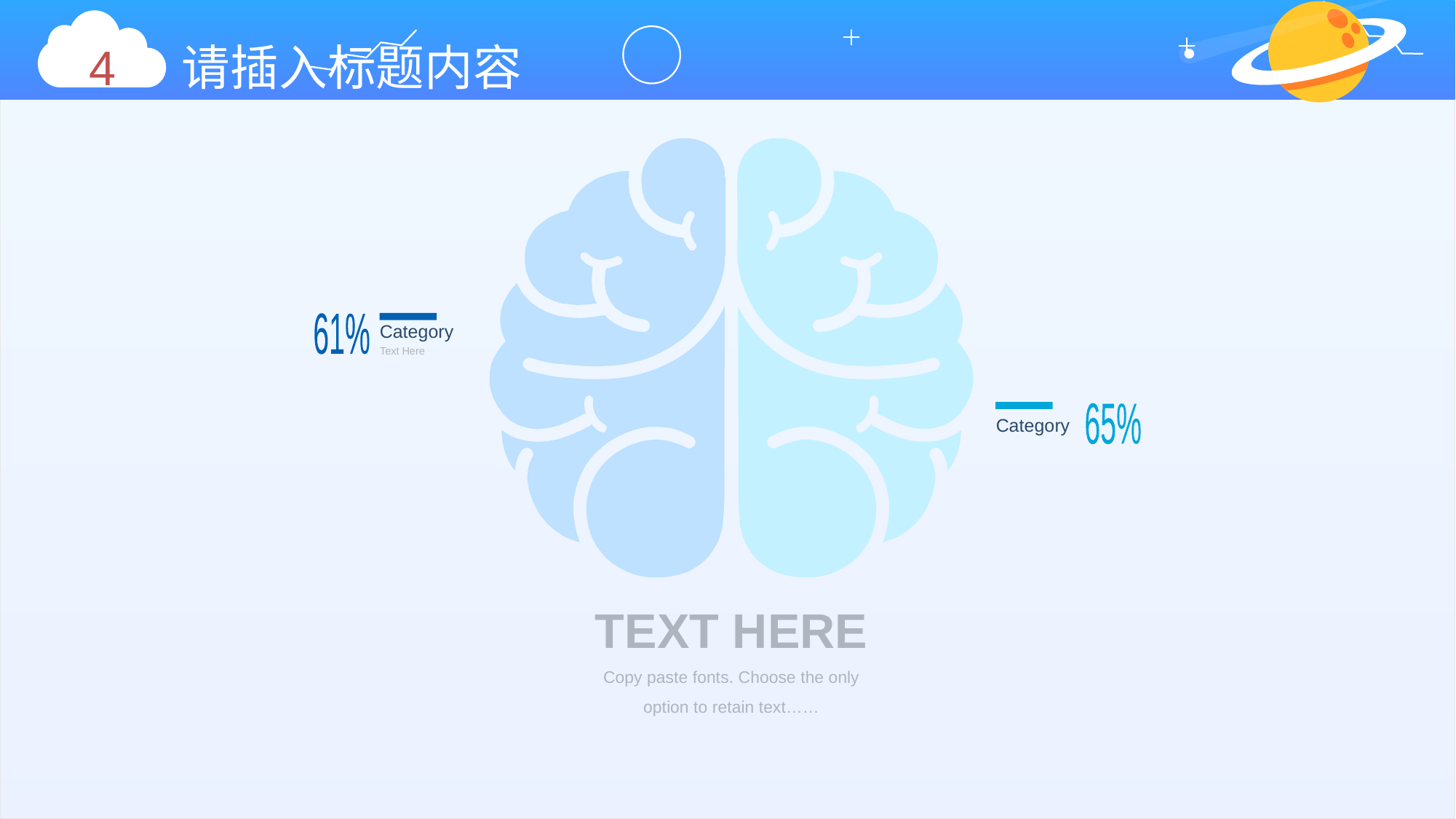

4    请插入标题内容

61%
Category
Text Here

65%
Category
TEXT HERE
Copy paste fonts. Choose the only option to retain text……